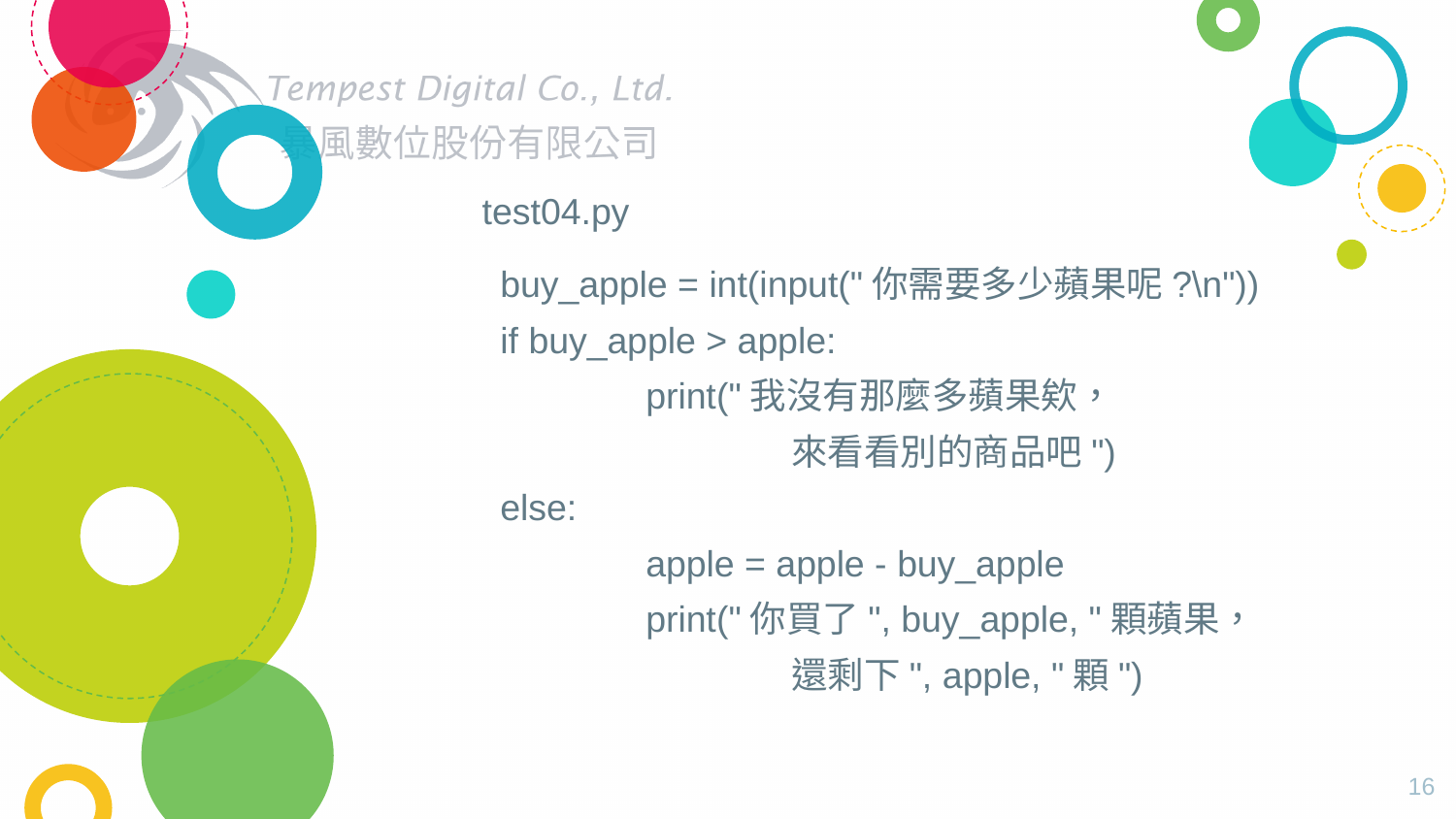

# test04.py
buy_apple = int(input("你需要多少蘋果呢?\n"))
if buy_apple > apple:
	print("我沒有那麼多蘋果欸，
		來看看別的商品吧")
else:
	apple = apple - buy_apple
	print("你買了", buy_apple, "顆蘋果，
		還剩下", apple, "顆")
16